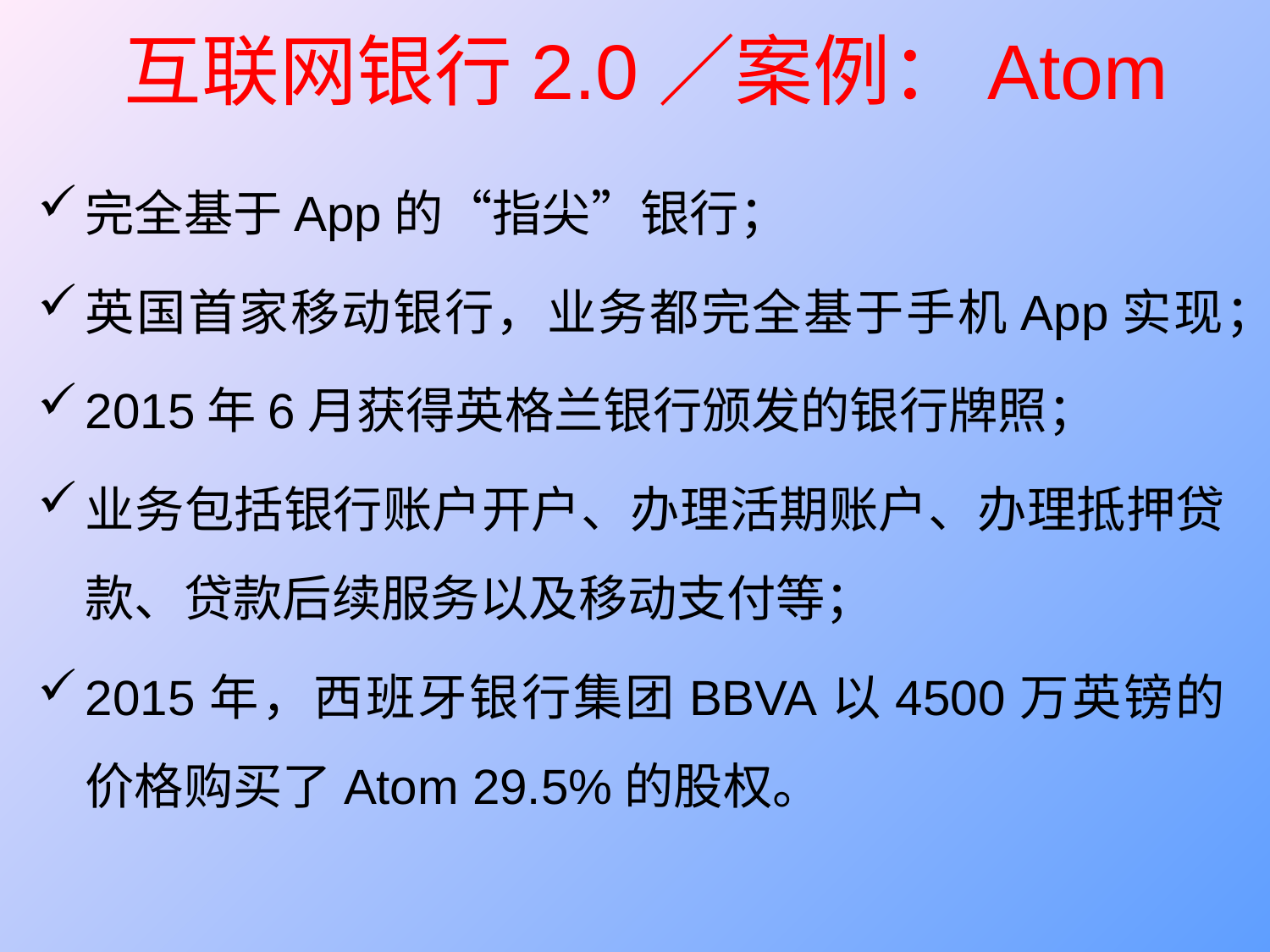

# 互联网银行2.0／案例：Atom
完全基于App的“指尖”银行；
英国首家移动银行，业务都完全基于手机App实现；
2015年6月获得英格兰银行颁发的银行牌照；
业务包括银行账户开户、办理活期账户、办理抵押贷款、贷款后续服务以及移动支付等；
2015年，西班牙银行集团BBVA以4500万英镑的价格购买了Atom 29.5%的股权。